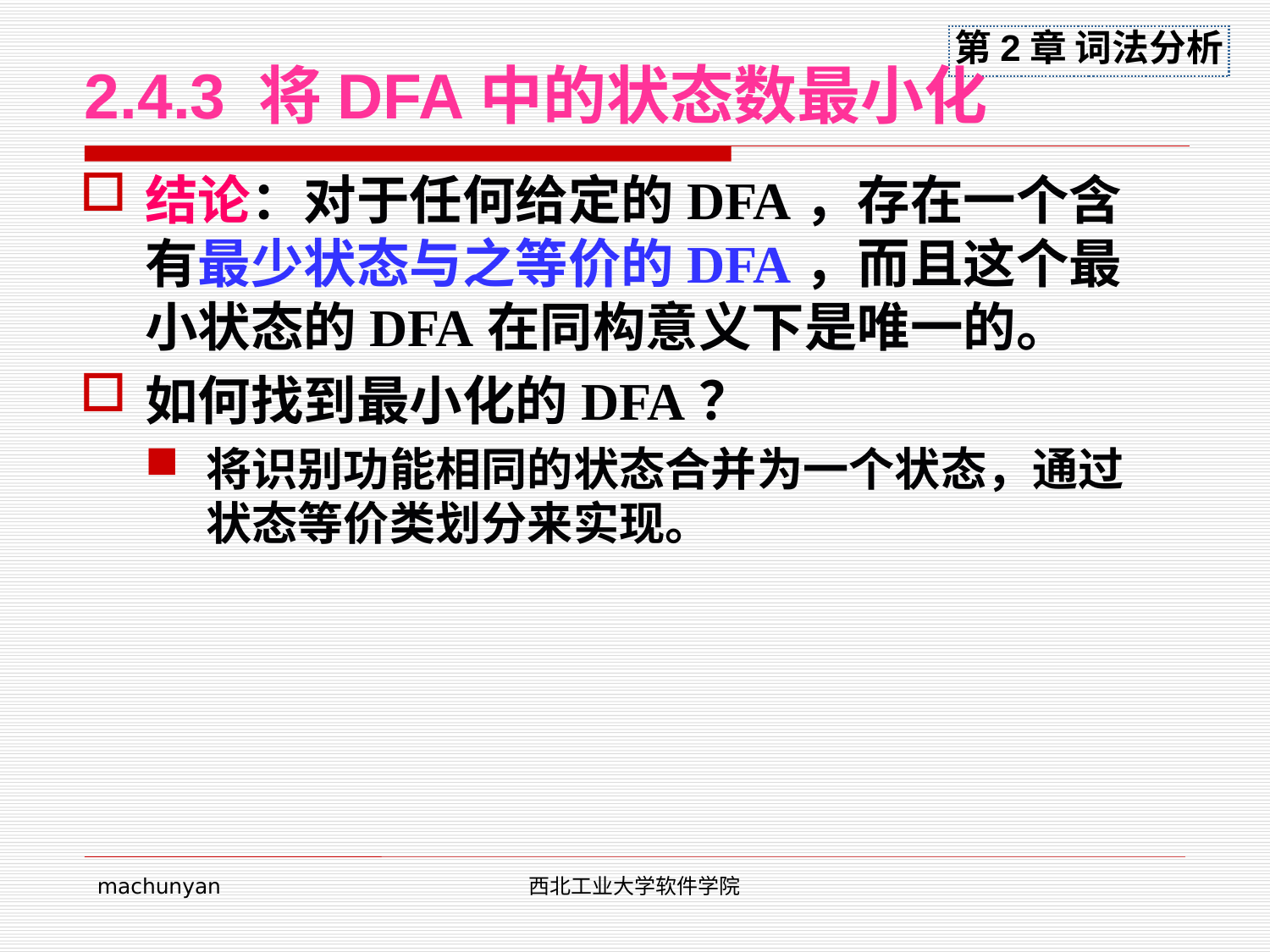

# 2.4.3 将DFA中的状态数最小化
结论：对于任何给定的DFA，存在一个含有最少状态与之等价的DFA，而且这个最小状态的DFA在同构意义下是唯一的。
如何找到最小化的DFA？
将识别功能相同的状态合并为一个状态，通过状态等价类划分来实现。
machunyan

西北工业大学软件学院
98